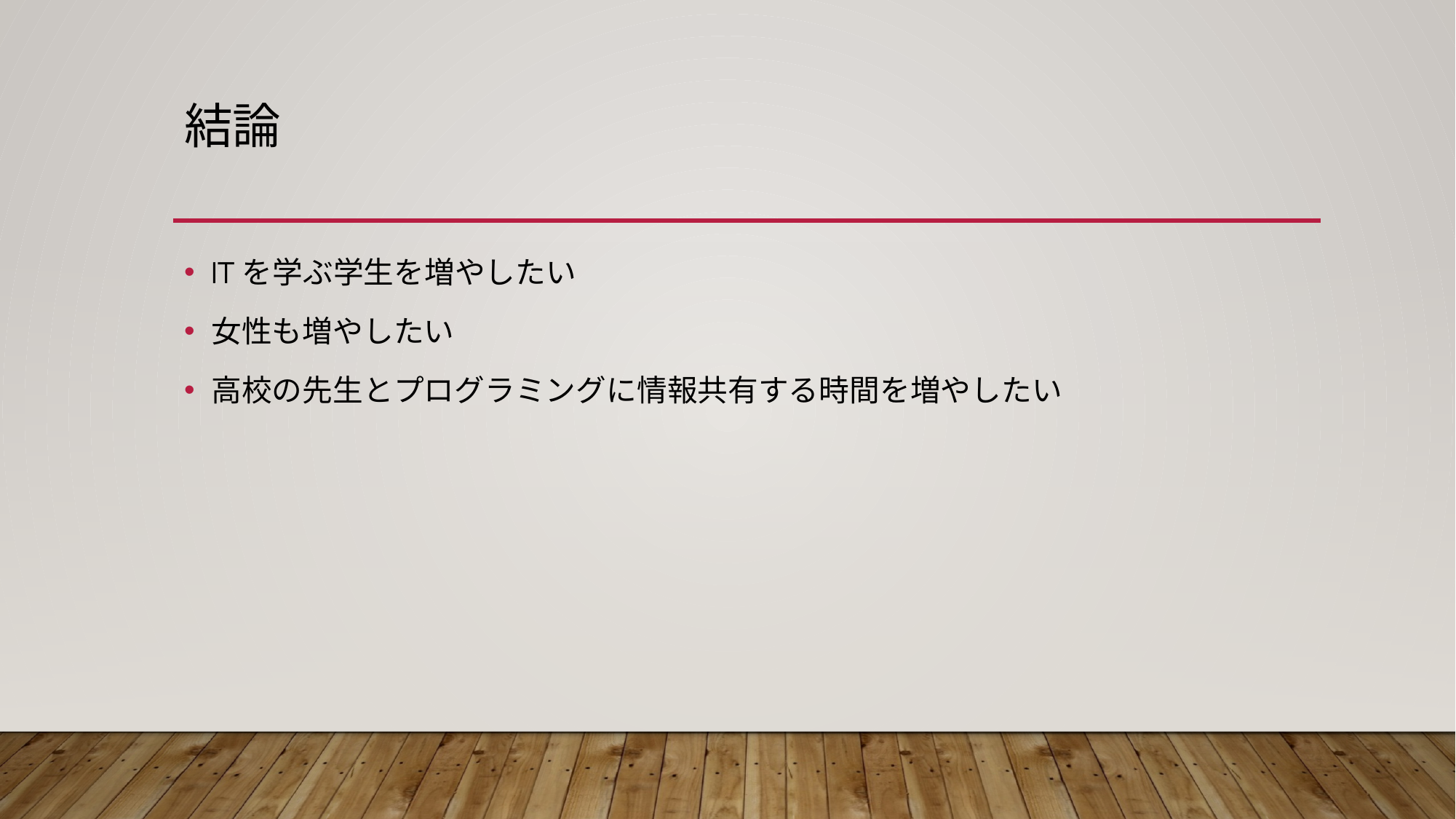

# 結論
ITを学ぶ学生を増やしたい
女性も増やしたい
高校の先生とプログラミングに情報共有する時間を増やしたい